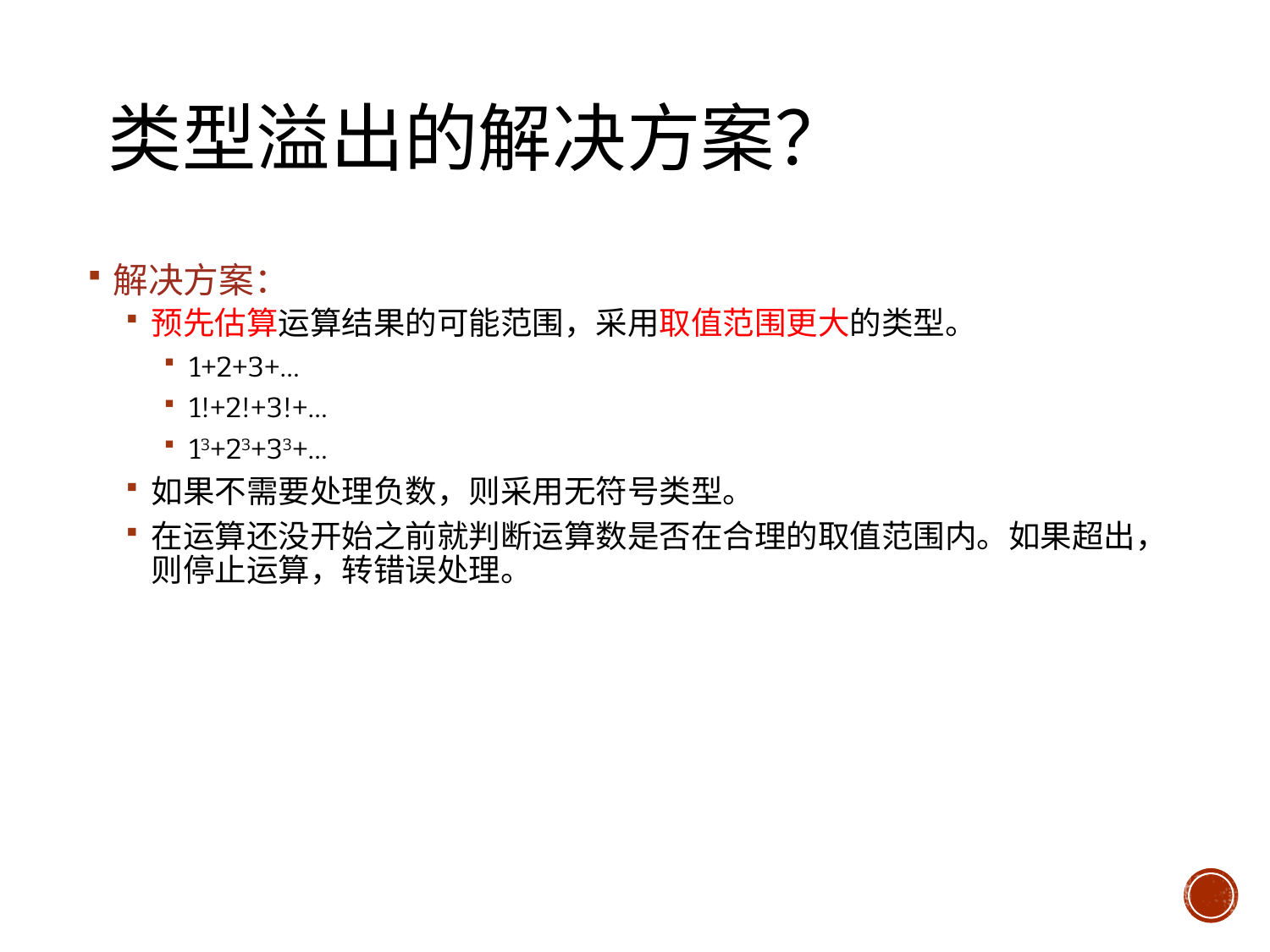

# 类型溢出的解决方案？
解决方案：
预先估算运算结果的可能范围，采用取值范围更大的类型。
1+2+3+…
1!+2!+3!+…
13+23+33+…
如果不需要处理负数，则采用无符号类型。
在运算还没开始之前就判断运算数是否在合理的取值范围内。如果超出，则停止运算，转错误处理。

17